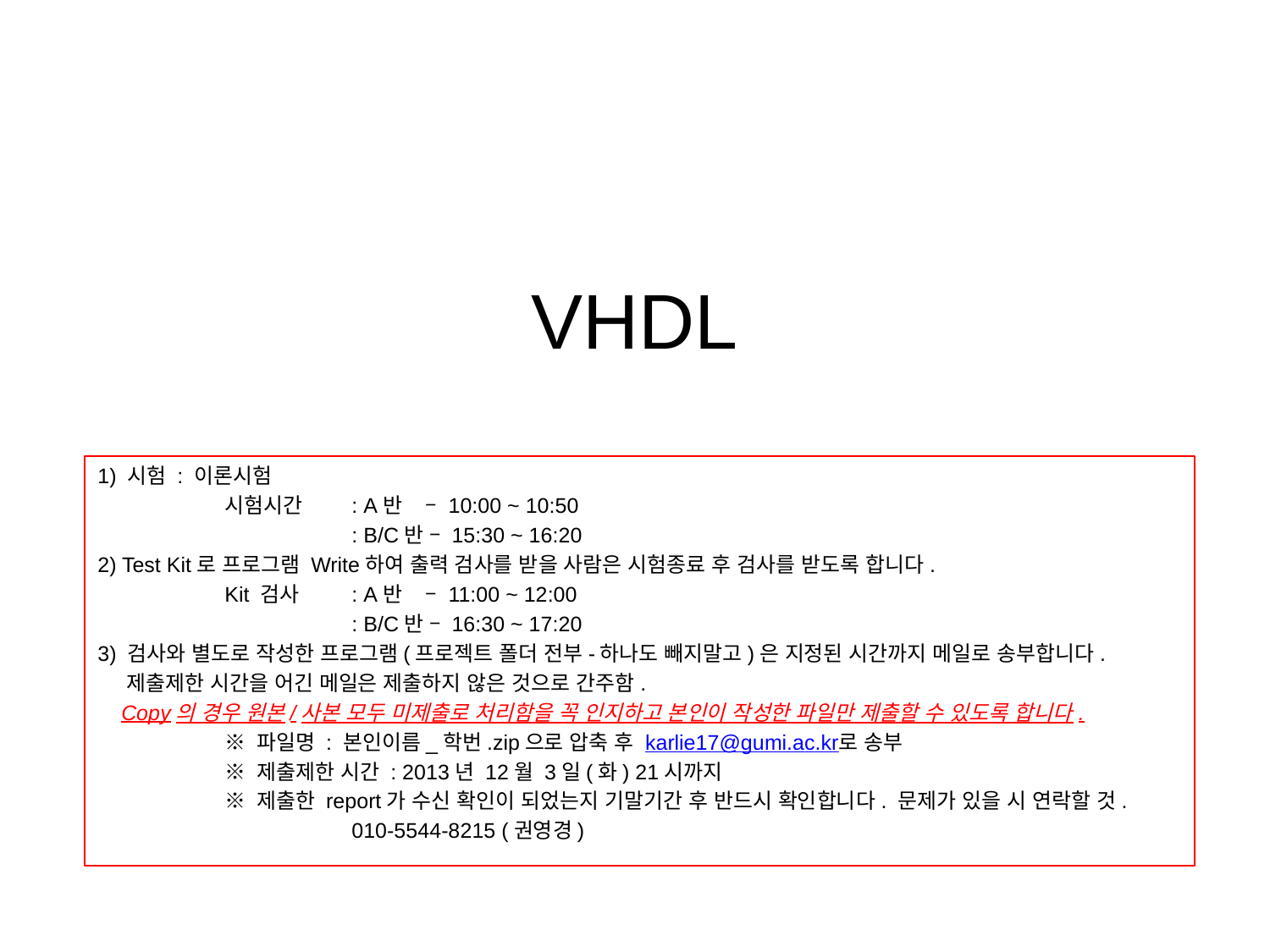

# VHDL
1) 시험 : 이론시험
	시험시간 	: A반    – 10:00 ~ 10:50
	        	: B/C반 – 15:30 ~ 16:20
2) Test Kit로 프로그램 Write하여 출력 검사를 받을 사람은 시험종료 후 검사를 받도록 합니다.
	Kit 검사 	: A반    – 11:00 ~ 12:00
	       	: B/C반 – 16:30 ~ 17:20
3) 검사와 별도로 작성한 프로그램(프로젝트 폴더 전부-하나도 빼지말고)은 지정된 시간까지 메일로 송부합니다.
    제출제한 시간을 어긴 메일은 제출하지 않은 것으로 간주함.
    Copy의 경우 원본/사본 모두 미제출로 처리함을 꼭 인지하고 본인이 작성한 파일만 제출할 수 있도록 합니다.
  	※ 파일명 : 본인이름_학번.zip으로 압축 후 karlie17@gumi.ac.kr로 송부
    	※ 제출제한 시간 : 2013년 12월 3일(화) 21시까지
	※ 제출한 report가 수신 확인이 되었는지 기말기간 후 반드시 확인합니다. 문제가 있을 시 연락할 것.
		010-5544-8215 (권영경)